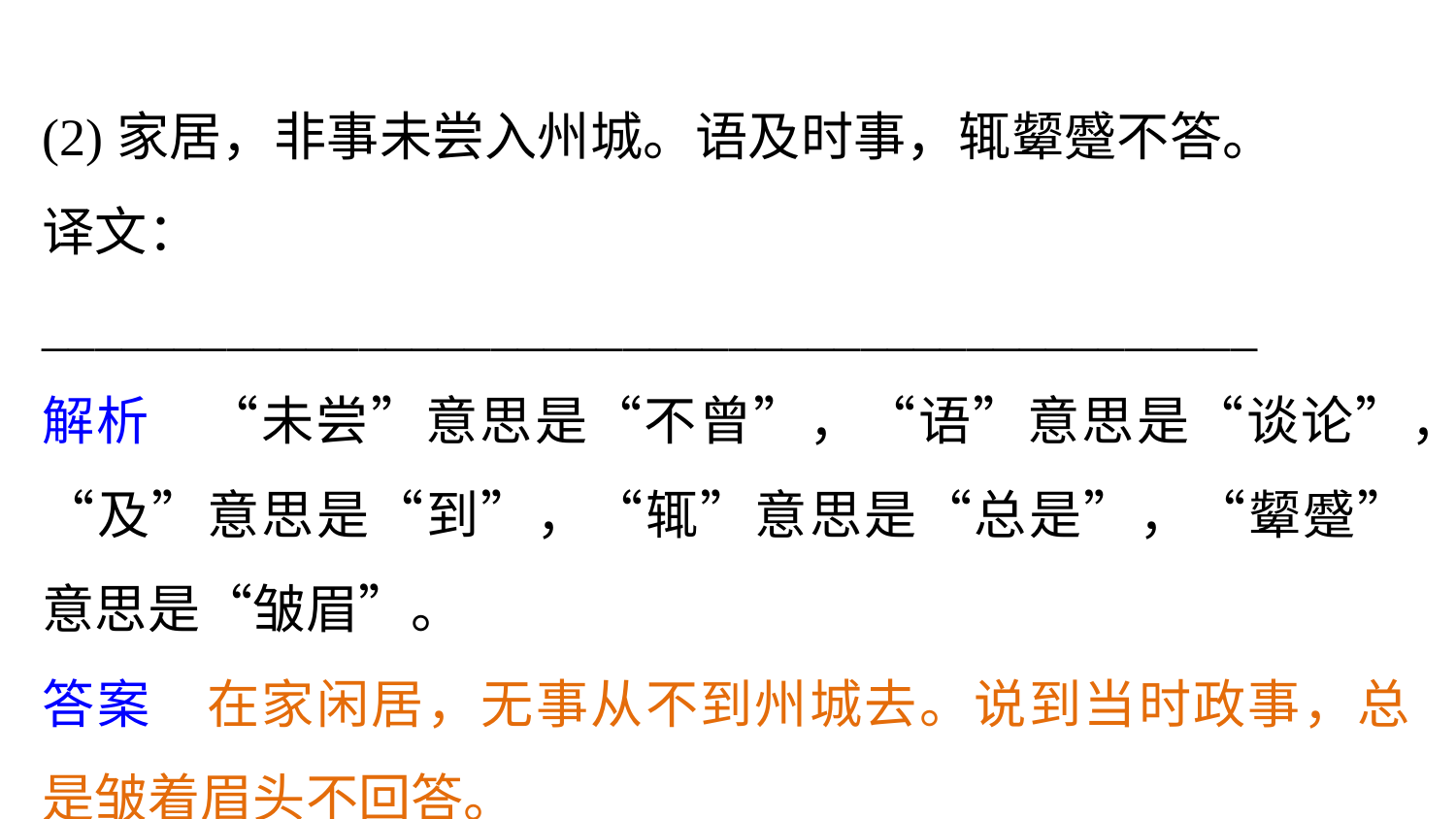

(2)家居，非事未尝入州城。语及时事，辄颦蹙不答。
译文：______________________________________________
解析　“未尝”意思是“不曾”，“语”意思是“谈论”，“及”意思是“到”，“辄”意思是“总是”，“颦蹙”意思是“皱眉”。
答案　在家闲居，无事从不到州城去。说到当时政事，总是皱着眉头不回答。